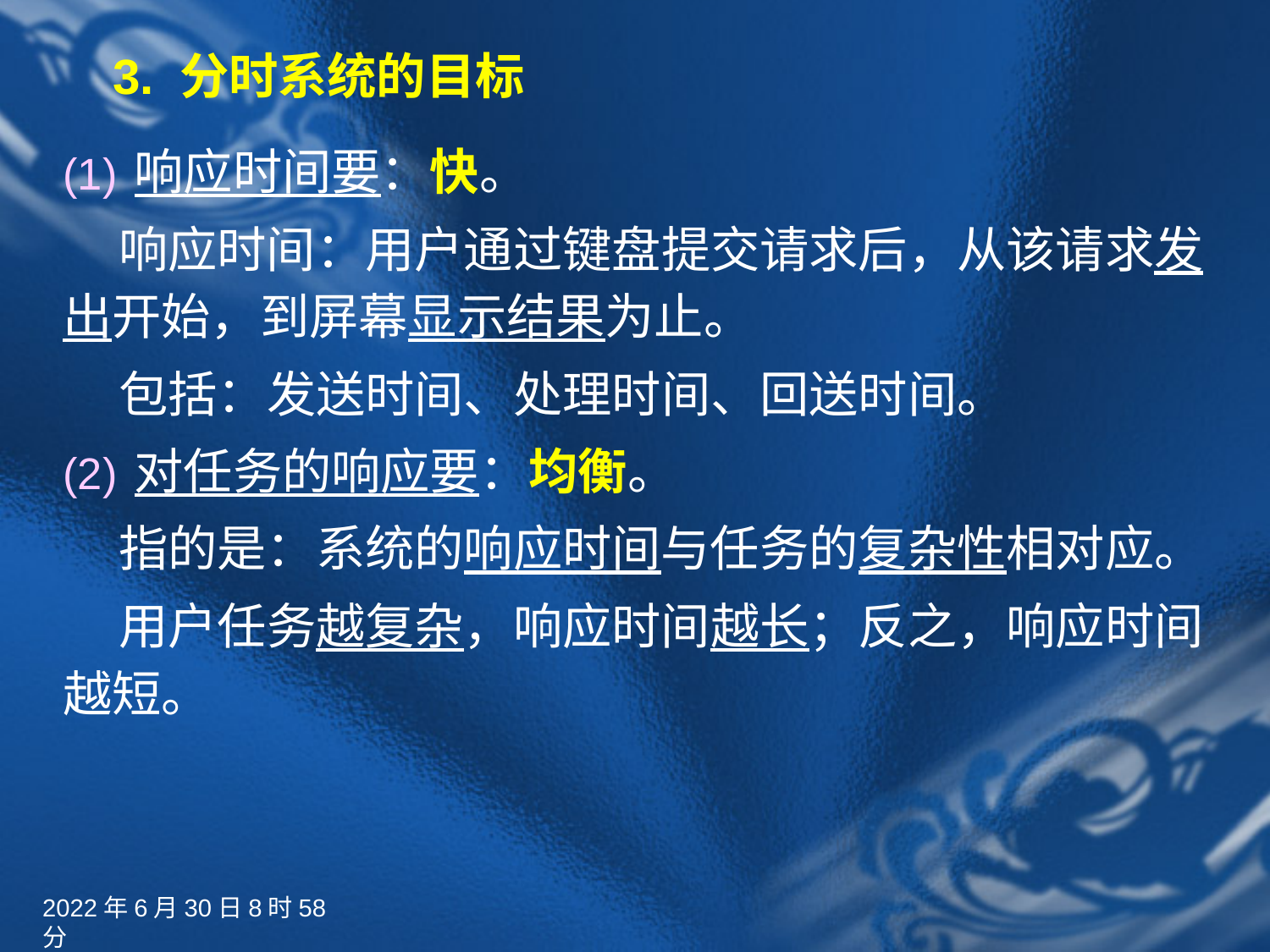

# 3. 分时系统的目标
响应时间要：快。
    响应时间：用户通过键盘提交请求后，从该请求发出开始，到屏幕显示结果为止。
    包括：发送时间、处理时间、回送时间。
对任务的响应要：均衡。
    指的是：系统的响应时间与任务的复杂性相对应。
    用户任务越复杂，响应时间越长；反之，响应时间越短。
2022年6月30日8时58分